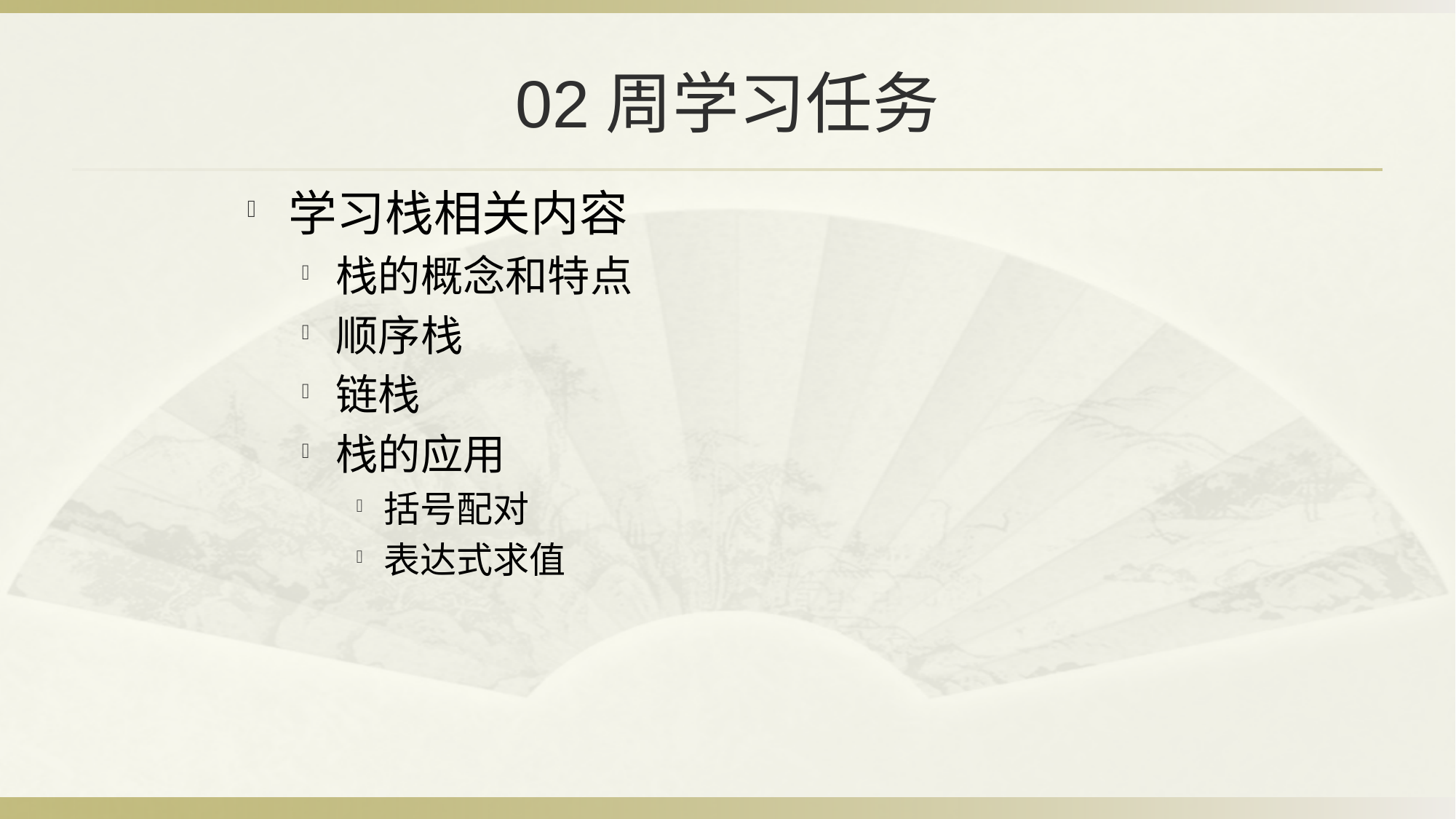

# 02周学习任务
学习栈相关内容
栈的概念和特点
顺序栈
链栈
栈的应用
括号配对
表达式求值